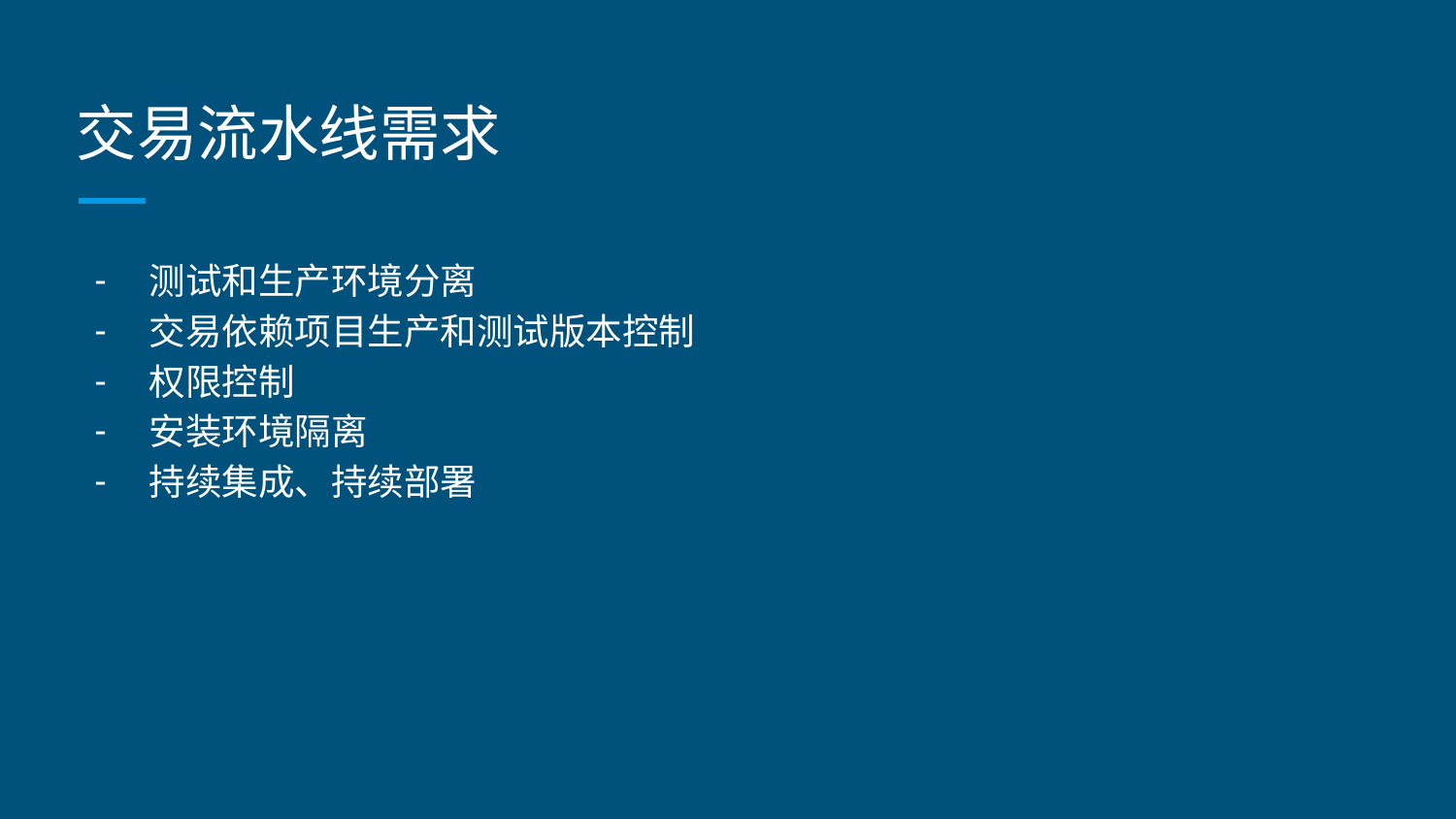

# 交易流水线需求
测试和生产环境分离
交易依赖项目生产和测试版本控制
权限控制
安装环境隔离
持续集成、持续部署